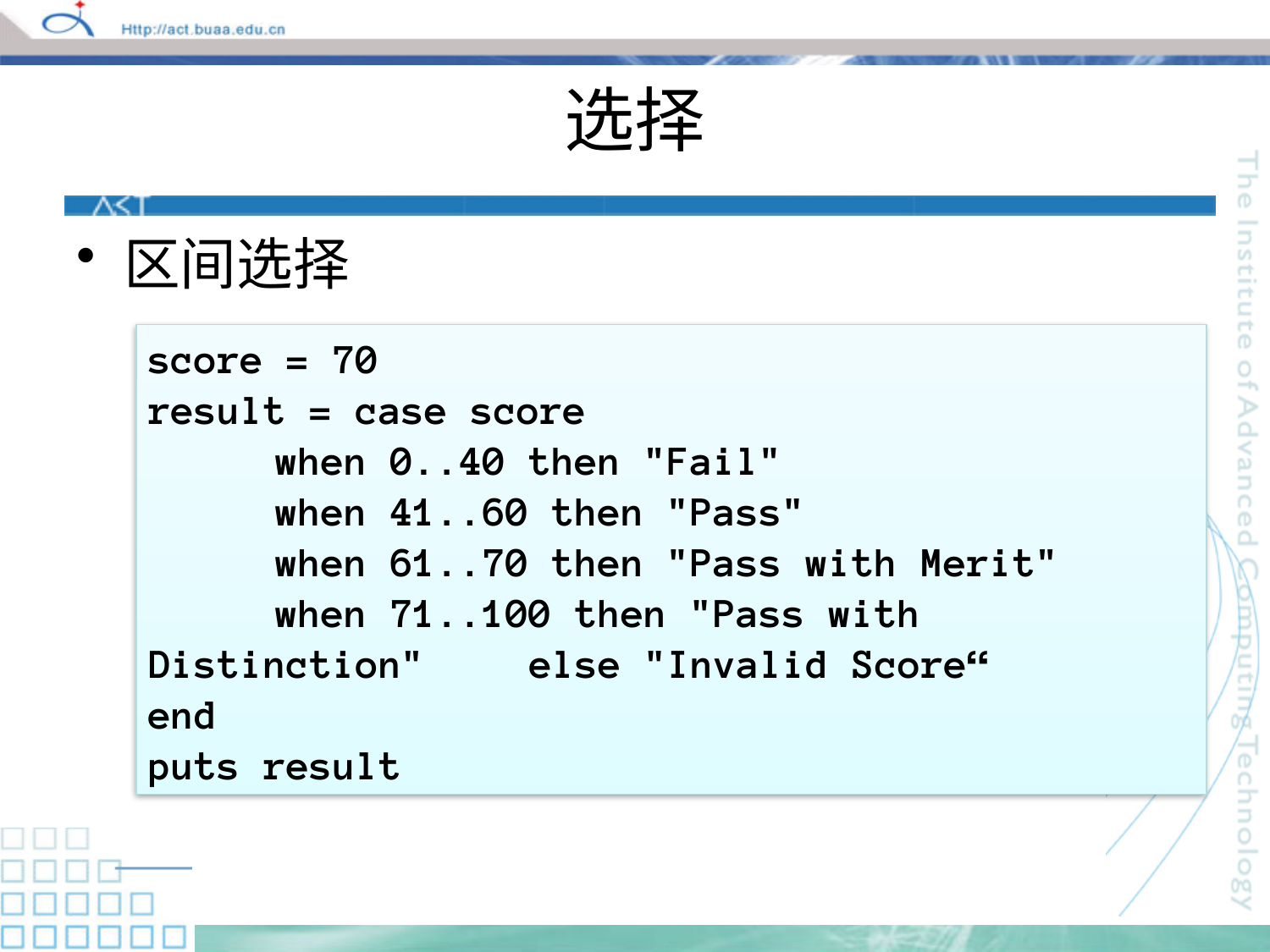

# 选择
区间选择
score = 70
result = case score
	when 0..40 then "Fail"
	when 41..60 then "Pass"
	when 61..70 then "Pass with Merit"
	when 71..100 then "Pass with Distinction" 	else "Invalid Score“
end
puts result